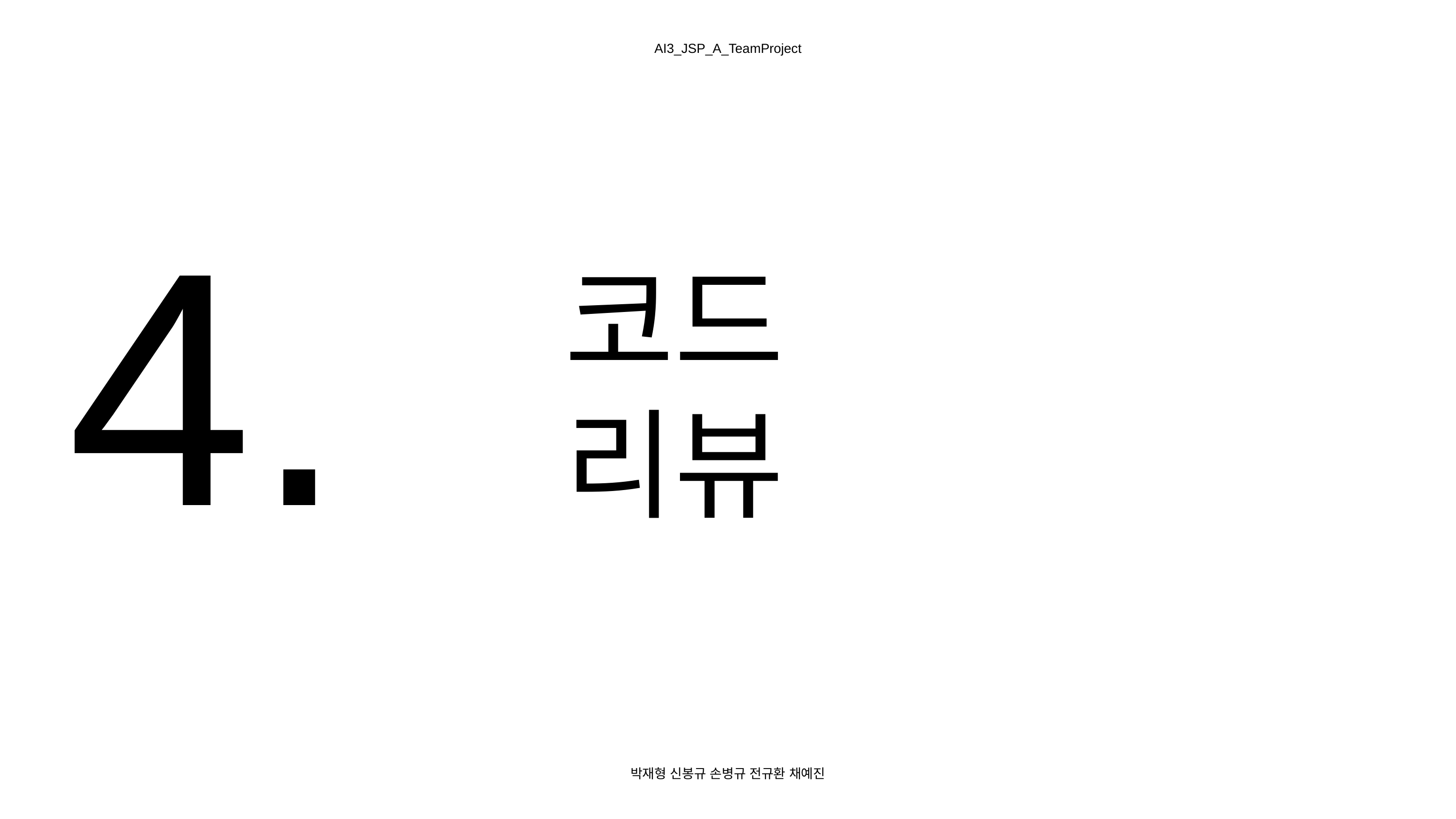

AI3_JSP_A_TeamProject

4.
코드
리뷰
박재형 신봉규 손병규 전규환 채예진